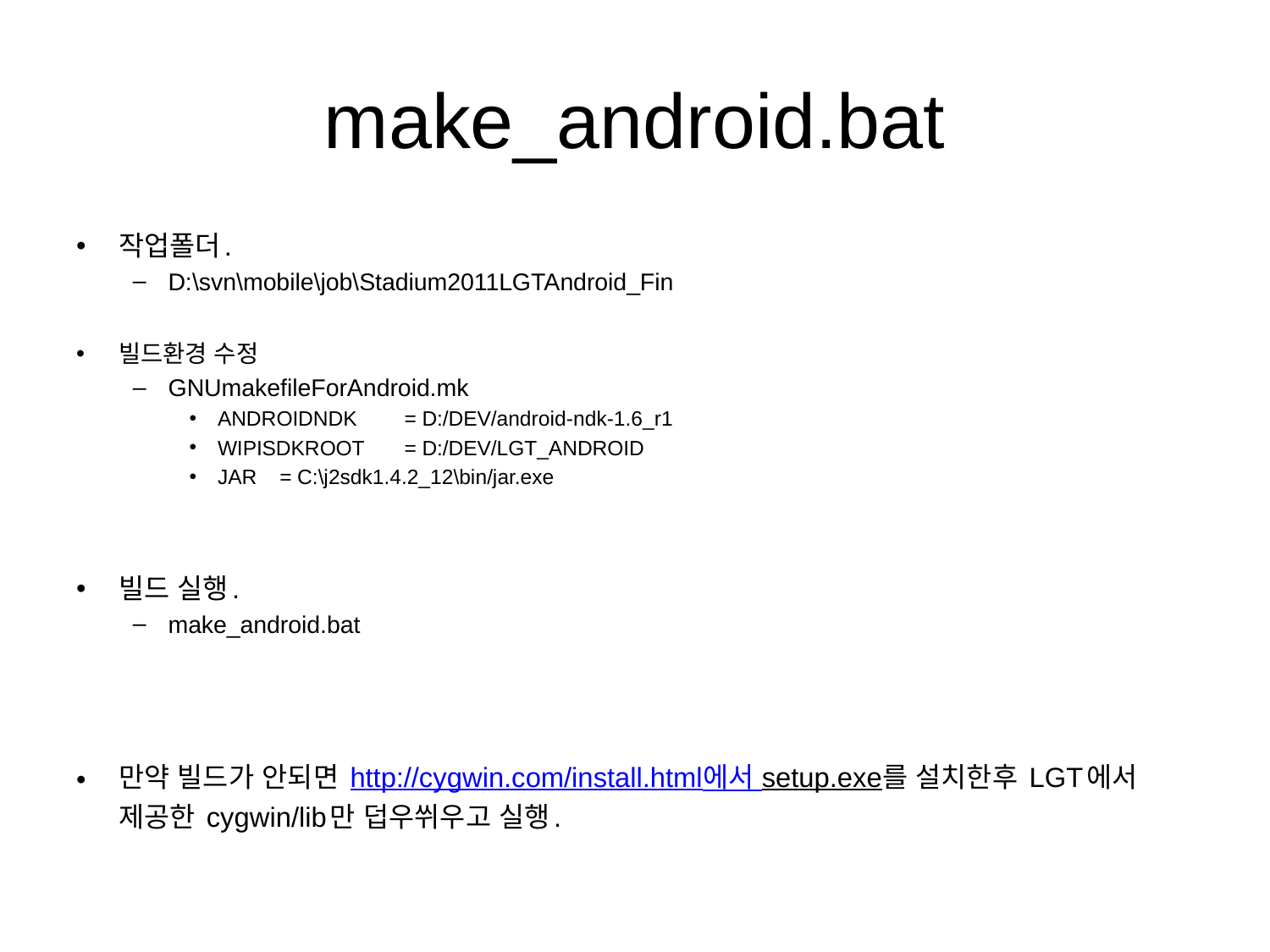

# make_android.bat
작업폴더.
D:\svn\mobile\job\Stadium2011LGTAndroid_Fin

빌드환경 수정
GNUmakefileForAndroid.mk
ANDROIDNDK	= D:/DEV/android-ndk-1.6_r1
WIPISDKROOT	= D:/DEV/LGT_ANDROID
JAR		= C:\j2sdk1.4.2_12\bin/jar.exe

빌드 실행.
make_android.bat

만약 빌드가 안되면 http://cygwin.com/install.html에서 setup.exe를 설치한후 LGT에서 제공한 cygwin/lib만 덥우쒸우고 실행.